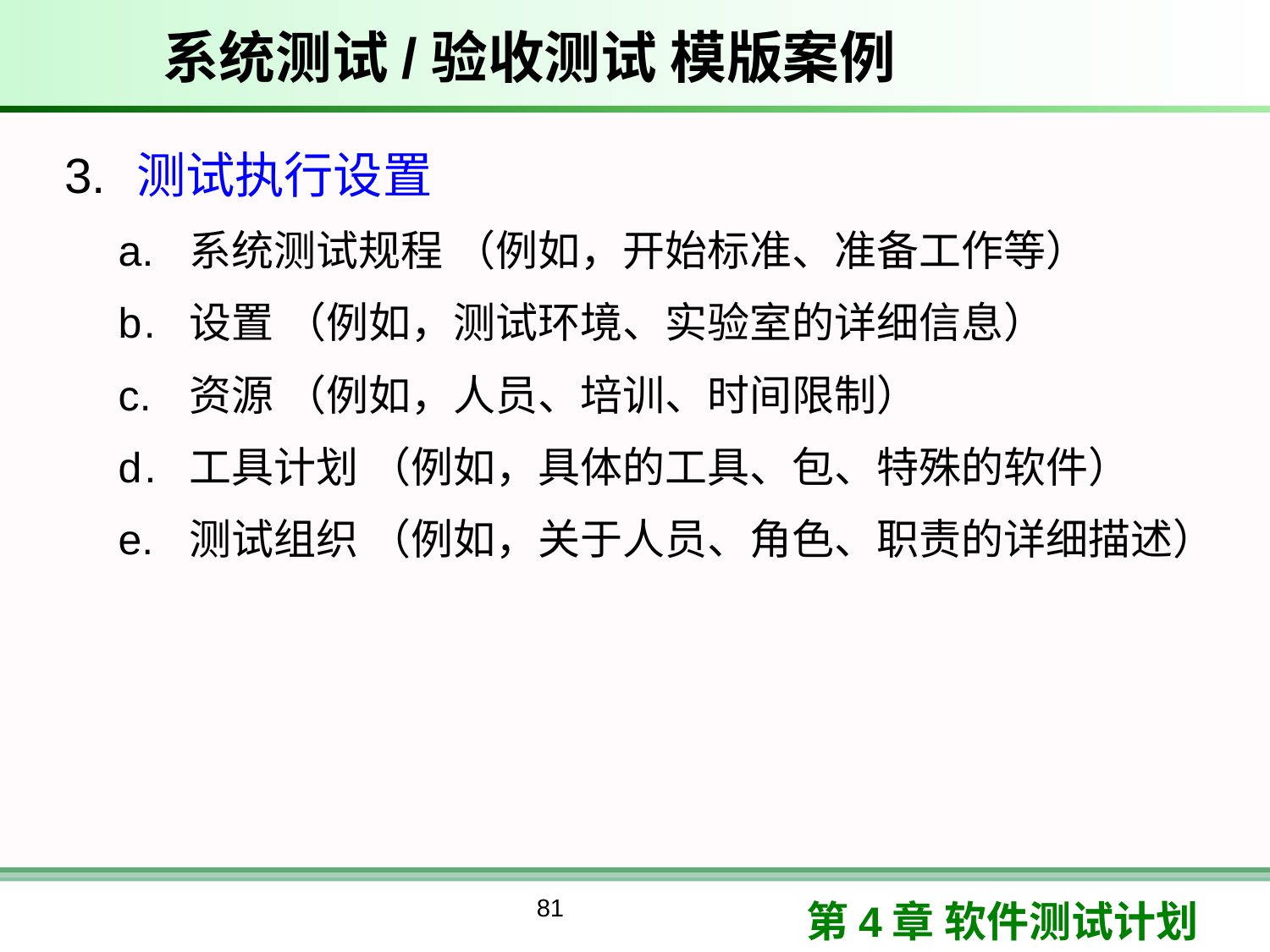

# 系统测试/验收测试 模版案例
测试执行设置
系统测试规程 （例如，开始标准、准备工作等）
设置 （例如，测试环境、实验室的详细信息）
资源 （例如，人员、培训、时间限制）
工具计划 （例如，具体的工具、包、特殊的软件）
测试组织 （例如，关于人员、角色、职责的详细描述）
81